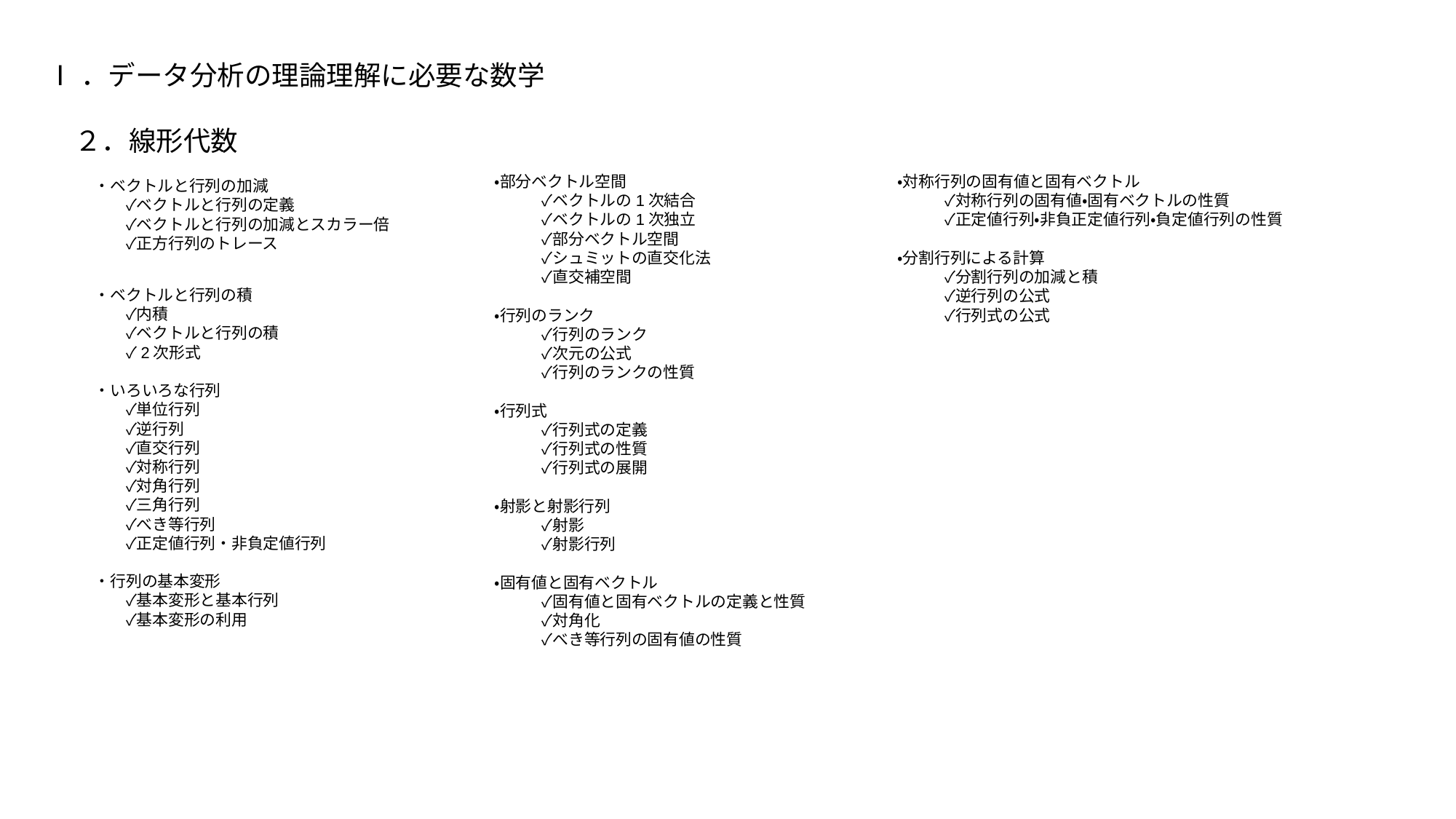

Ⅰ．データ分析の理論理解に必要な数学

　２．線形代数

　　　・ベクトルと行列の加減
　　　　　✓ベクトルと行列の定義
　　　　　✓ベクトルと行列の加減とスカラー倍
　　　　　✓正方行列のトレース

　　　・ベクトルと行列の積
　　　　　✓内積
　　　　　✓ベクトルと行列の積
　　　　　✓2次形式

　　　・いろいろな行列
　　　　　✓単位行列
　　　　　✓逆行列
　　　　　✓直交行列
　　　　　✓対称行列
　　　　　✓対角行列
　　　　　✓三角行列
　　　　　✓べき等行列
　　　　　✓正定値行列・非負定値行列

　　　・行列の基本変形
　　　　　✓基本変形と基本行列
　　　　　✓基本変形の利用
　　　・部分ベクトル空間
　　　　　　✓ベクトルの1次結合
　　　　　　✓ベクトルの1次独立
　　　　　　✓部分ベクトル空間
　　　　　　✓シュミットの直交化法
　　　　　　✓直交補空間

　　　・行列のランク
　　　　　　✓行列のランク
　　　　　　✓次元の公式
　　　　　　✓行列のランクの性質

　　　・行列式
　　　　　　✓行列式の定義
　　　　　　✓行列式の性質
　　　　　　✓行列式の展開

　　　・射影と射影行列
　　　　　　✓射影
　　　　　　✓射影行列

　　　・固有値と固有ベクトル
　　　　　　✓固有値と固有ベクトルの定義と性質
　　　　　　✓対角化
　　　　　　✓べき等行列の固有値の性質
　　　・対称行列の固有値と固有ベクトル
　　　　　　✓対称行列の固有値・固有ベクトルの性質
　　　　　　✓正定値行列・非負正定値行列・負定値行列の性質

　　　・分割行列による計算
　　　　　　✓分割行列の加減と積
　　　　　　✓逆行列の公式
　　　　　　✓行列式の公式